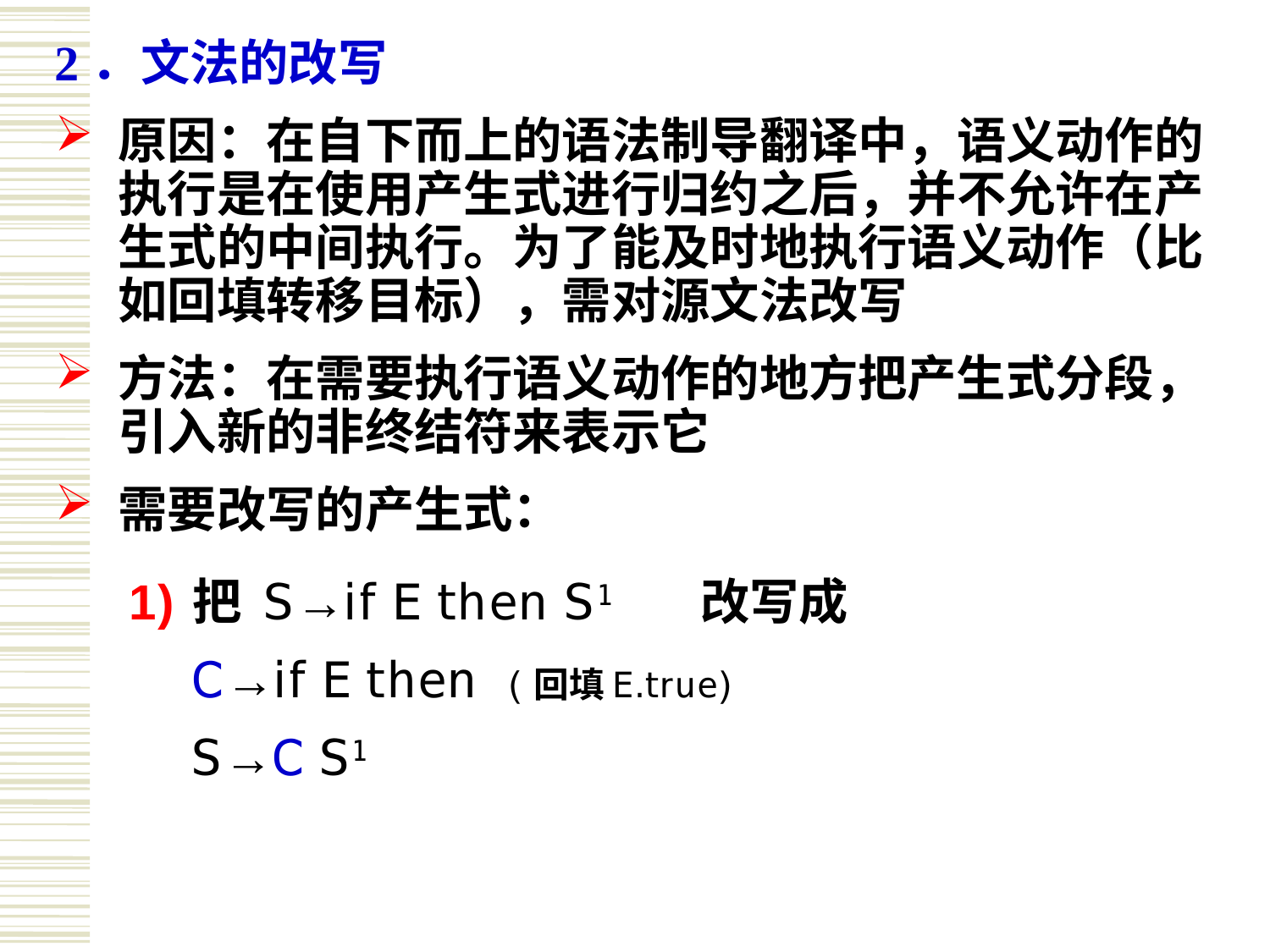

2．文法的改写
原因：在自下而上的语法制导翻译中，语义动作的执行是在使用产生式进行归约之后，并不允许在产生式的中间执行。为了能及时地执行语义动作（比如回填转移目标），需对源文法改写
方法：在需要执行语义动作的地方把产生式分段，引入新的非终结符来表示它
需要改写的产生式：
把 S→if E then S1	改写成
	C→if E then  (回填E.true)
	S→C S1